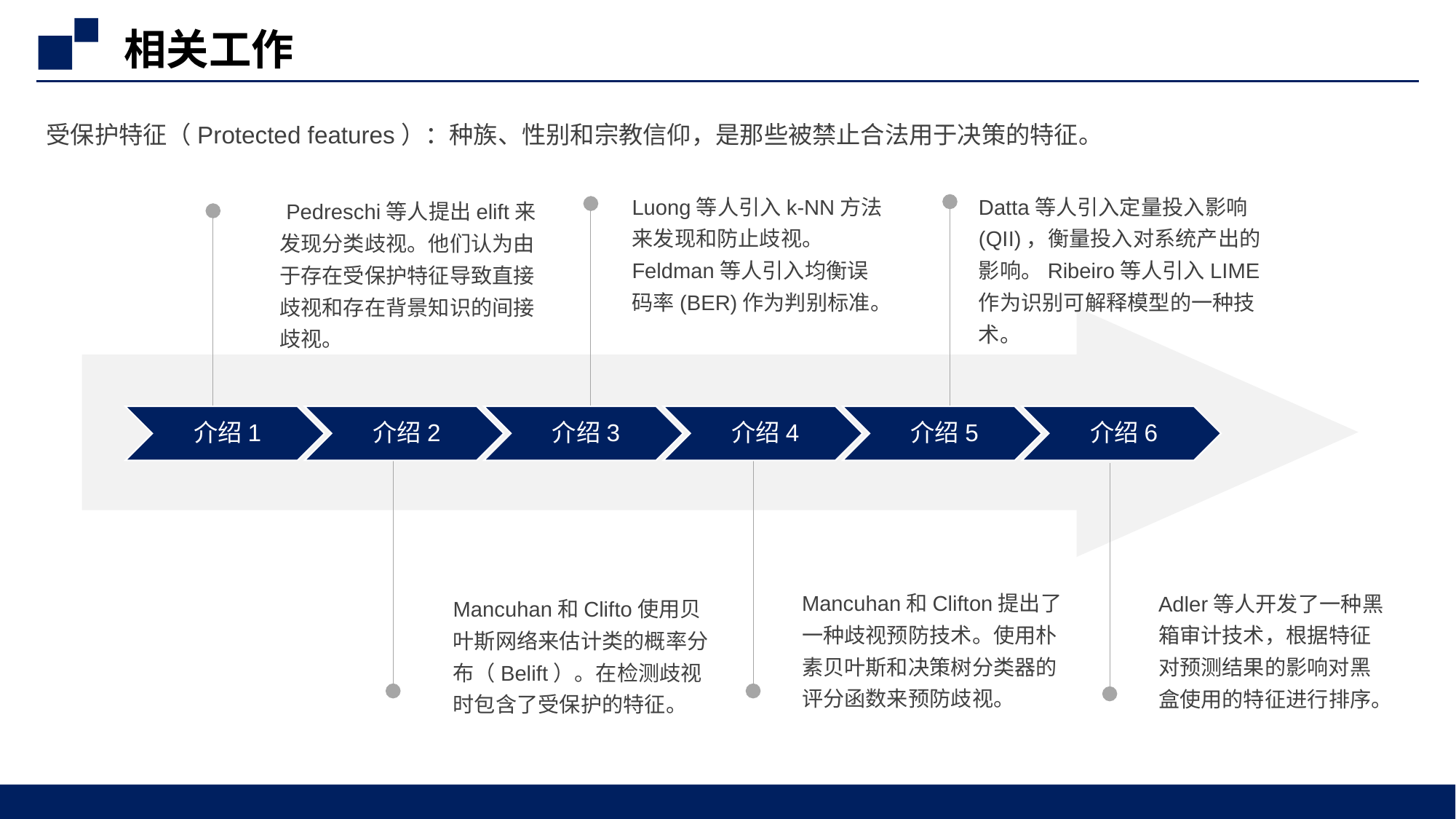

相关工作
受保护特征（Protected features）：种族、性别和宗教信仰，是那些被禁止合法用于决策的特征。
Luong等人引入k-NN方法来发现和防止歧视。 Feldman等人引入均衡误码率(BER)作为判别标准。
Datta等人引入定量投入影响(QII)，衡量投入对系统产出的影响。Ribeiro等人引入LIME作为识别可解释模型的一种技术。
 Pedreschi等人提出elift来发现分类歧视。他们认为由于存在受保护特征导致直接歧视和存在背景知识的间接歧视。
介绍1
介绍2
介绍3
介绍4
介绍5
介绍6
Mancuhan和Clifton提出了一种歧视预防技术。使用朴素贝叶斯和决策树分类器的评分函数来预防歧视。
Adler等人开发了一种黑箱审计技术，根据特征对预测结果的影响对黑盒使用的特征进行排序。
Mancuhan和Clifto使用贝叶斯网络来估计类的概率分布（Belift）。在检测歧视时包含了受保护的特征。